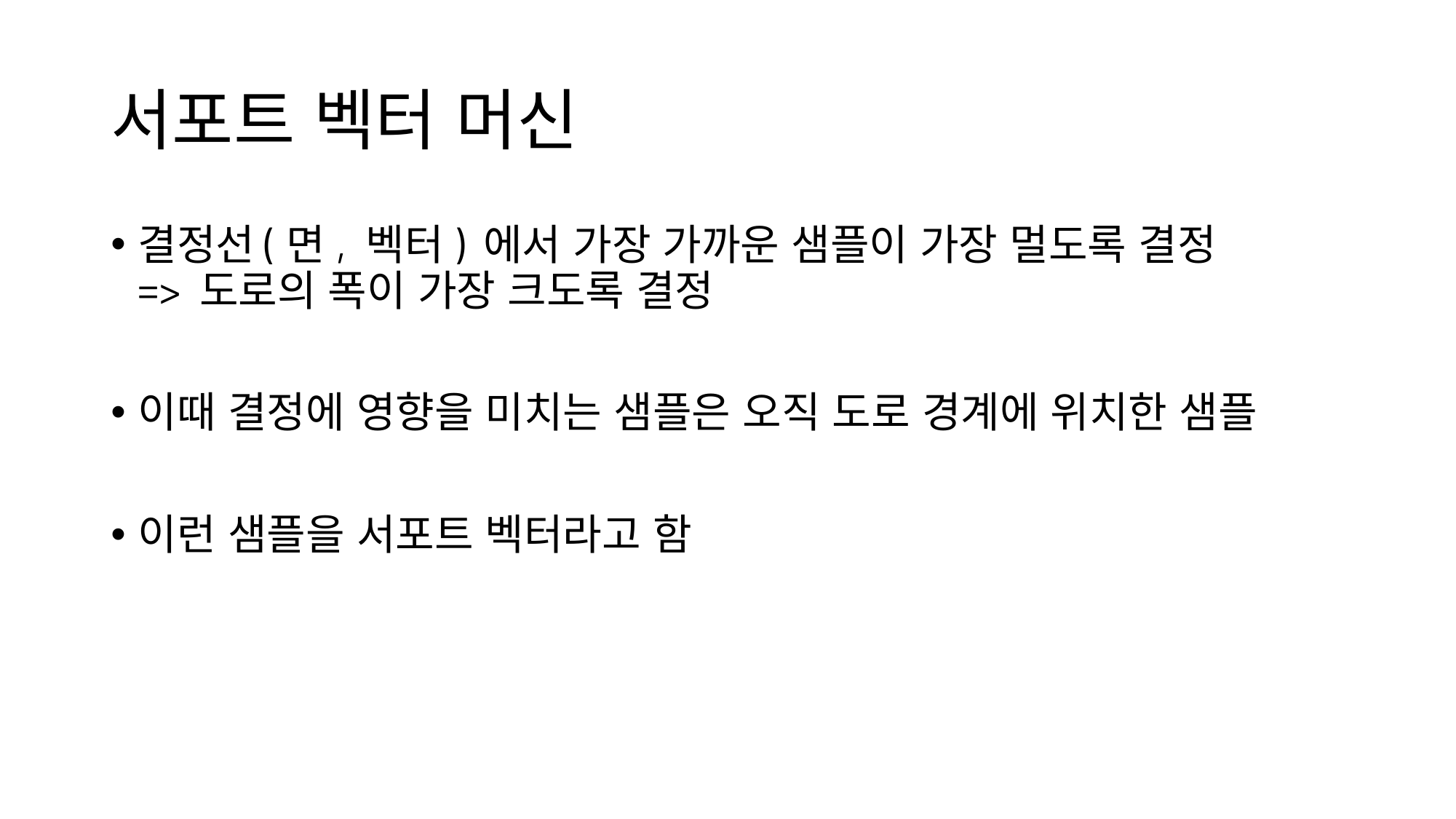

# 서포트 벡터 머신
결정선(면, 벡터) 에서 가장 가까운 샘플이 가장 멀도록 결정
=> 도로의 폭이 가장 크도록 결정

이때 결정에 영향을 미치는 샘플은 오직 도로 경계에 위치한 샘플

이런 샘플을 서포트 벡터라고 함